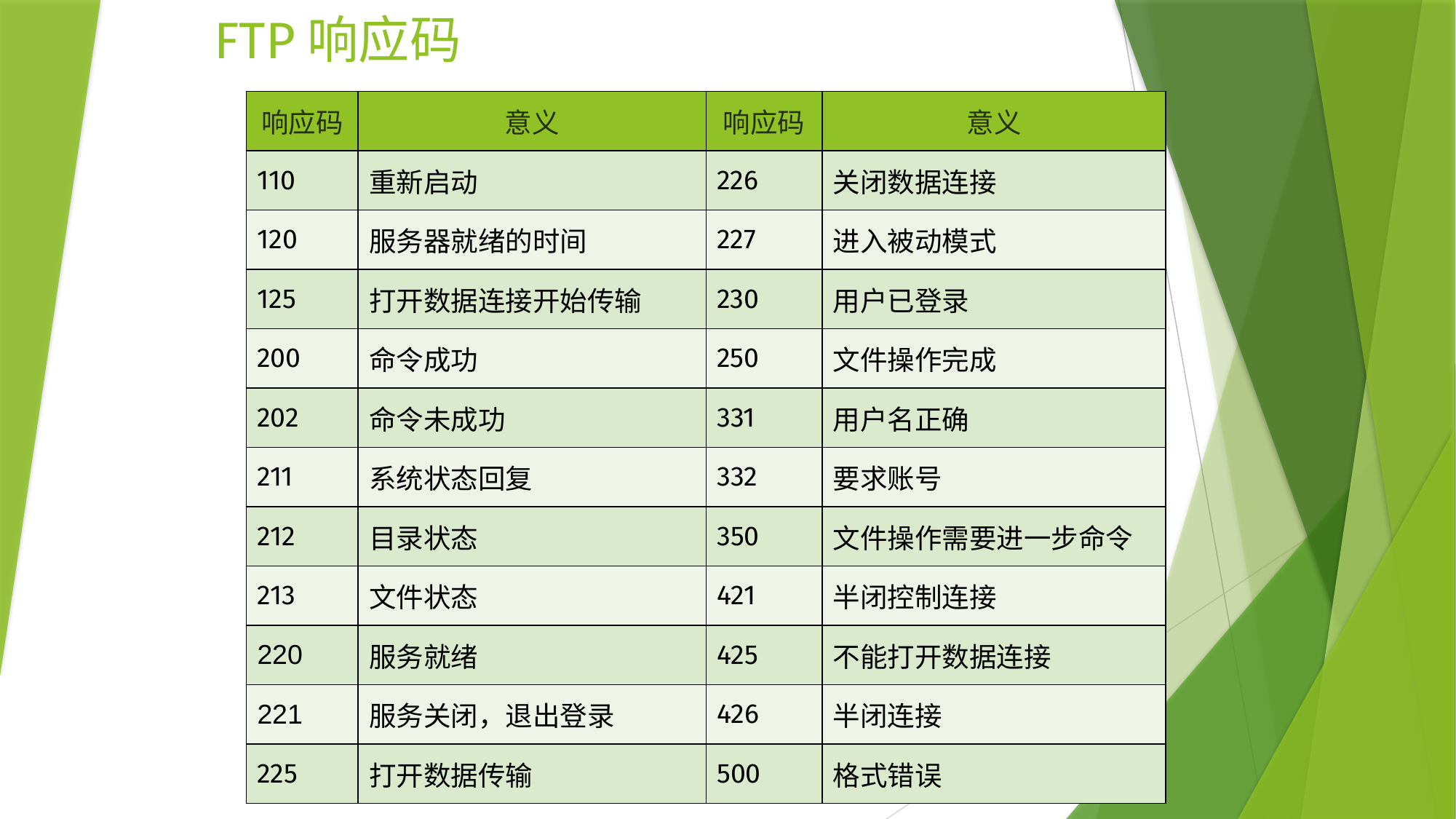

FTP响应码
| 响应码 | 意义 | 响应码 | 意义 |
| --- | --- | --- | --- |
| 110 | 重新启动 | 226 | 关闭数据连接 |
| 120 | 服务器就绪的时间 | 227 | 进入被动模式 |
| 125 | 打开数据连接开始传输 | 230 | 用户已登录 |
| 200 | 命令成功 | 250 | 文件操作完成 |
| 202 | 命令未成功 | 331 | 用户名正确 |
| 211 | 系统状态回复 | 332 | 要求账号 |
| 212 | 目录状态 | 350 | 文件操作需要进一步命令 |
| 213 | 文件状态 | 421 | 半闭控制连接 |
| 220 | 服务就绪 | 425 | 不能打开数据连接 |
| 221 | 服务关闭，退出登录 | 426 | 半闭连接 |
| 225 | 打开数据传输 | 500 | 格式错误 |